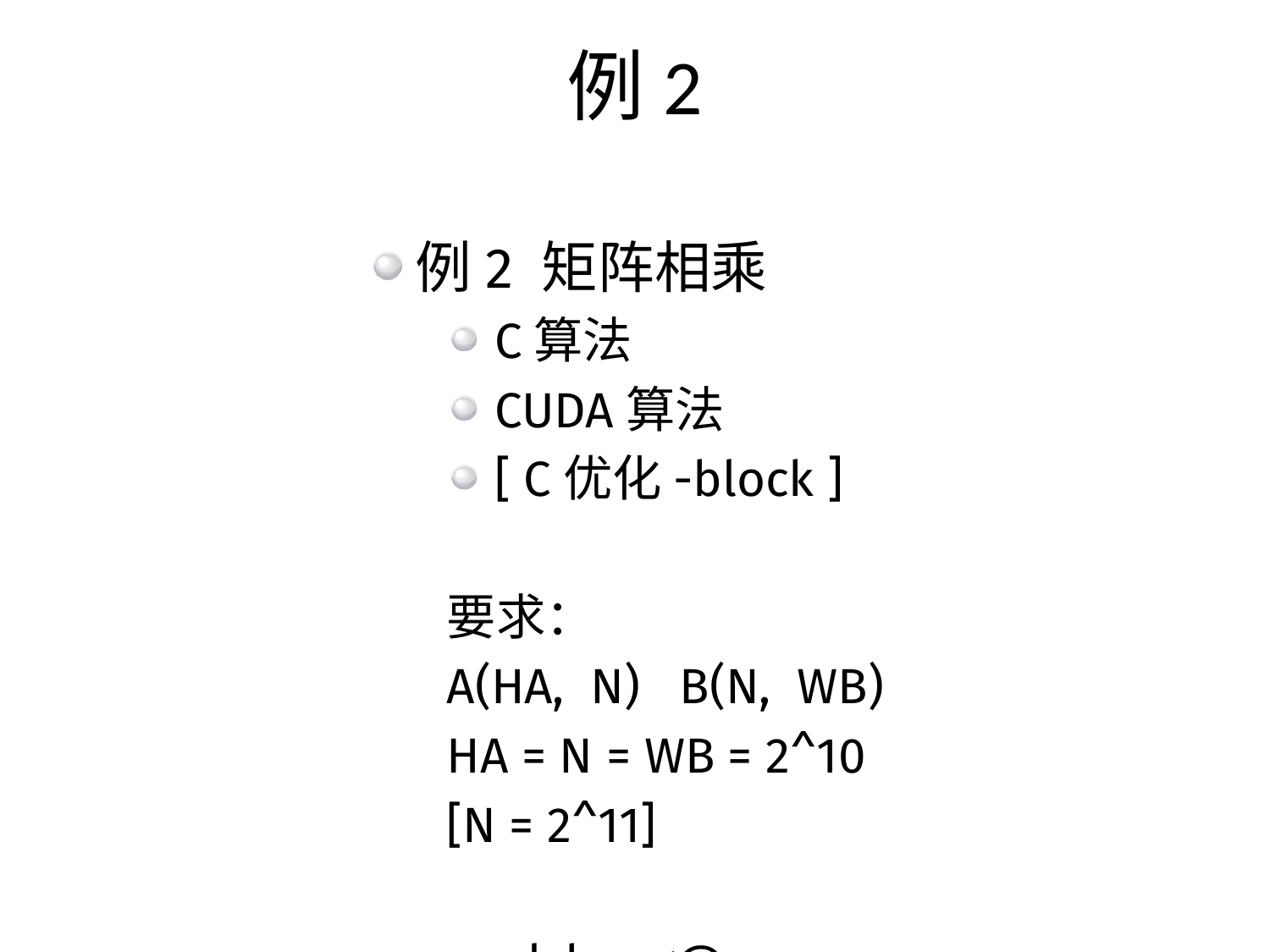

# 例2
例2 矩阵相乘
C算法
CUDA算法
[ C优化-block ]

要求：
A(HA,  N)   B(N,  WB)
HA = N = WB = 2^10
[N = 2^11]

soulsheng@qq.com